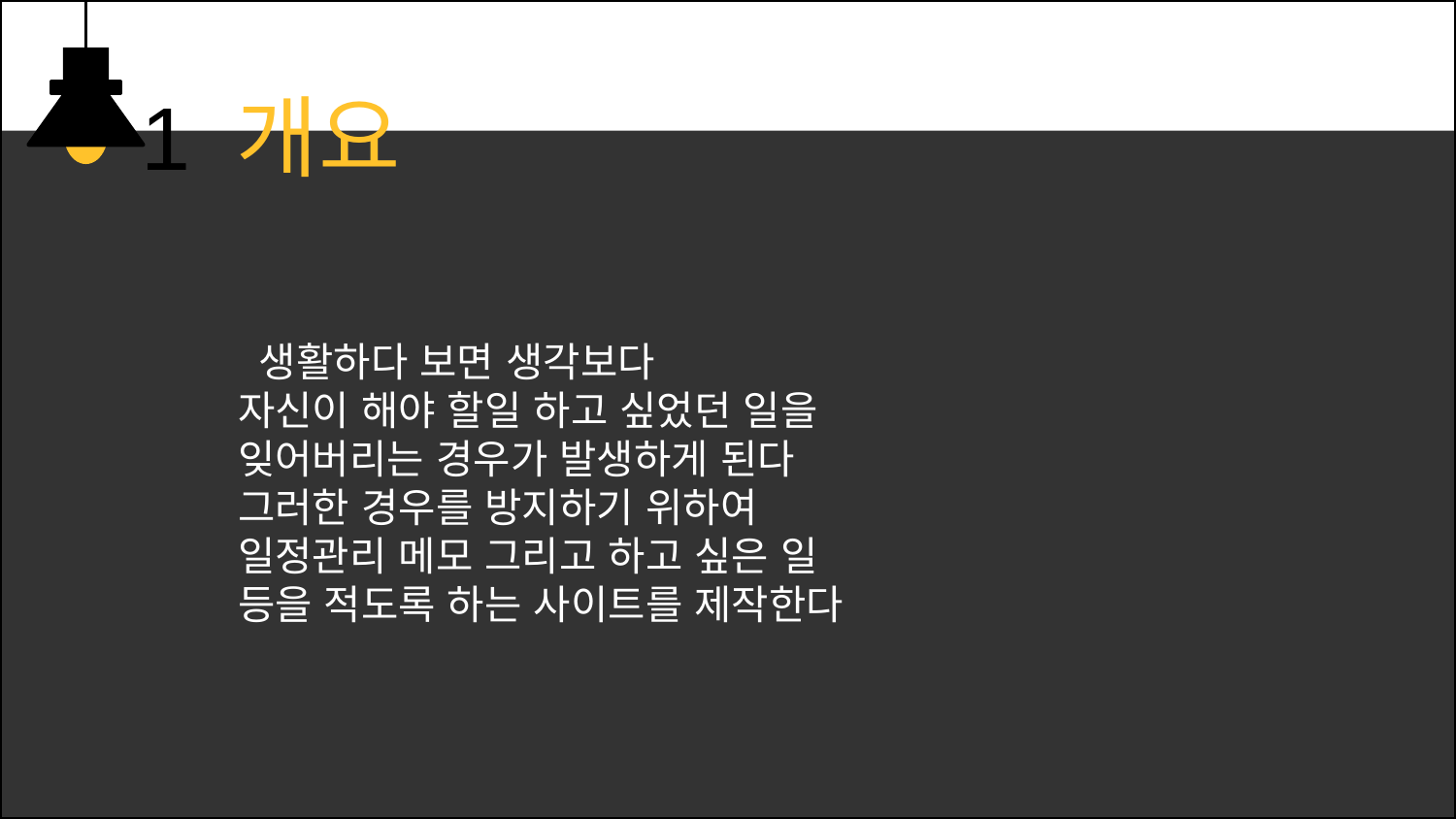

1 개요
 생활하다 보면 생각보다
자신이 해야 할일 하고 싶었던 일을
잊어버리는 경우가 발생하게 된다
그러한 경우를 방지하기 위하여
일정관리 메모 그리고 하고 싶은 일
등을 적도록 하는 사이트를 제작한다